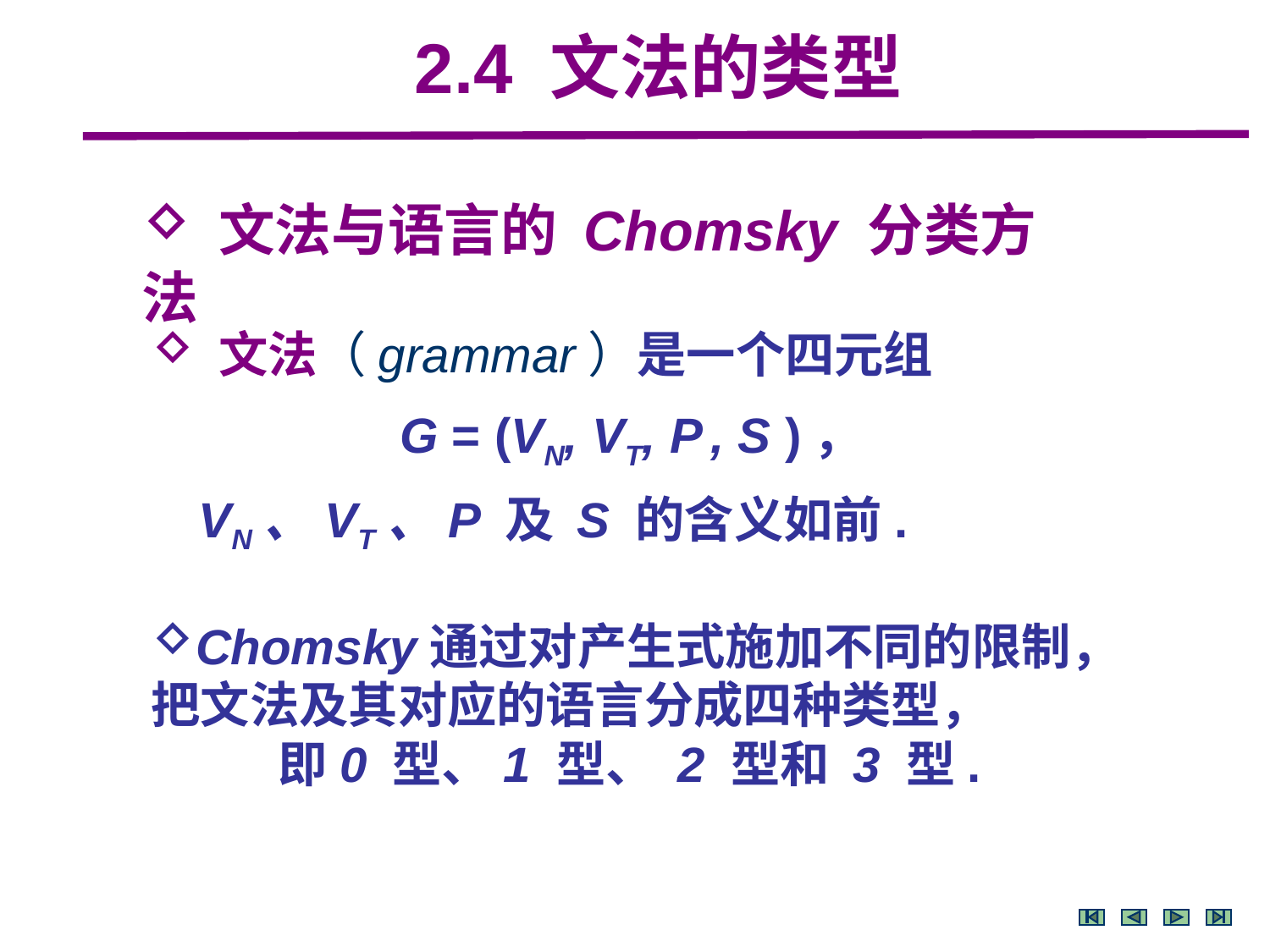

2.4 文法的类型
 文法与语言的 Chomsky 分类方法
 文法（grammar）是一个四元组

                     G = (VN, VT, P , S )，

    VN、VT、P 及 S 的含义如前.

Chomsky通过对产生式施加不同的限制，把文法及其对应的语言分成四种类型，
	即0 型、1 型、 2 型和 3 型.